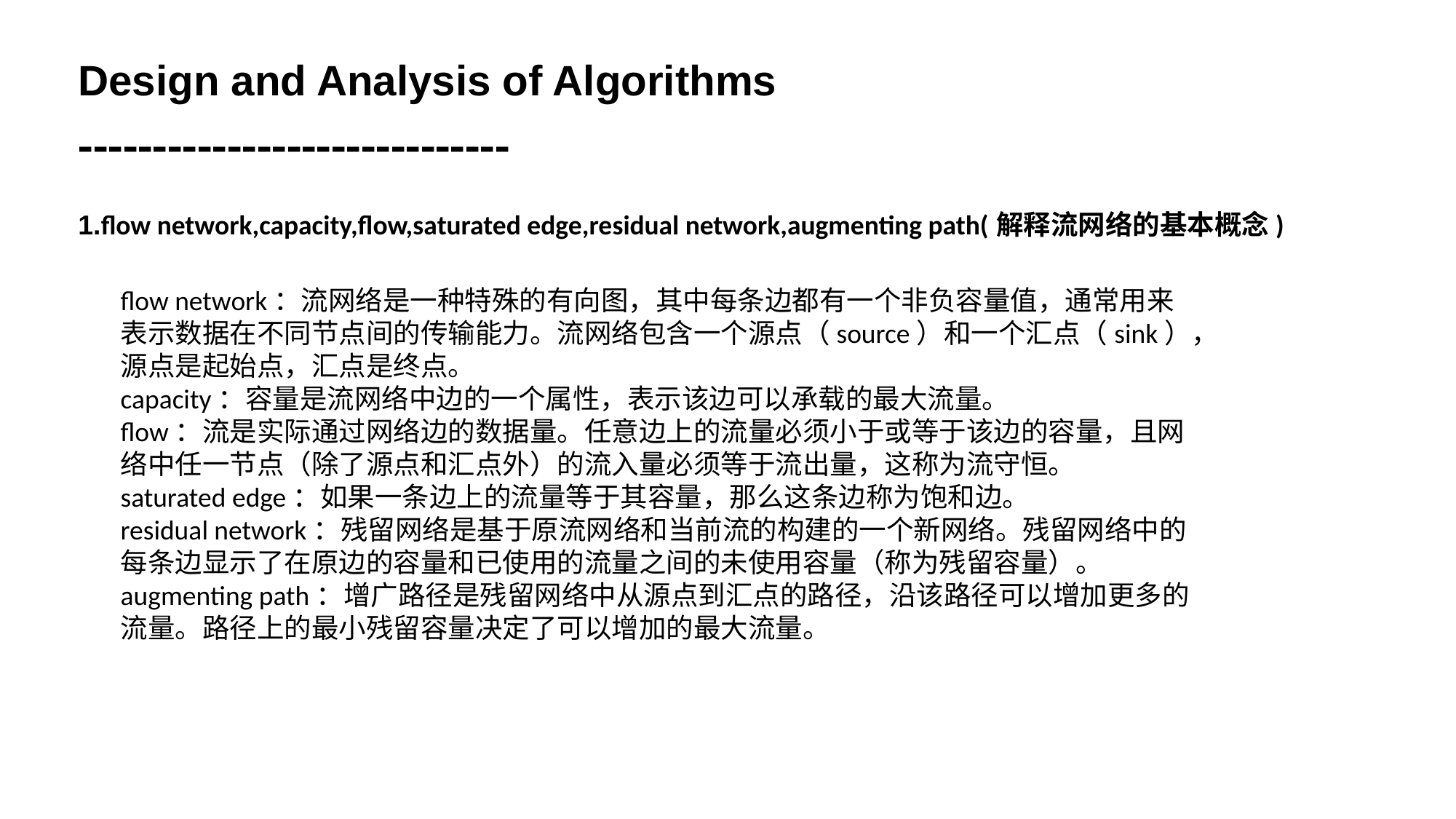

Design and Analysis of Algorithms
-----------------------------
1.flow network,capacity,flow,saturated edge,residual network,augmenting path(解释流网络的基本概念)
flow network：流网络是一种特殊的有向图，其中每条边都有一个非负容量值，通常用来表示数据在不同节点间的传输能力。流网络包含一个源点（source）和一个汇点（sink），源点是起始点，汇点是终点。
capacity：容量是流网络中边的一个属性，表示该边可以承载的最大流量。
flow：流是实际通过网络边的数据量。任意边上的流量必须小于或等于该边的容量，且网络中任一节点（除了源点和汇点外）的流入量必须等于流出量，这称为流守恒。
saturated edge：如果一条边上的流量等于其容量，那么这条边称为饱和边。
residual network：残留网络是基于原流网络和当前流的构建的一个新网络。残留网络中的每条边显示了在原边的容量和已使用的流量之间的未使用容量（称为残留容量）。
augmenting path：增广路径是残留网络中从源点到汇点的路径，沿该路径可以增加更多的流量。路径上的最小残留容量决定了可以增加的最大流量。